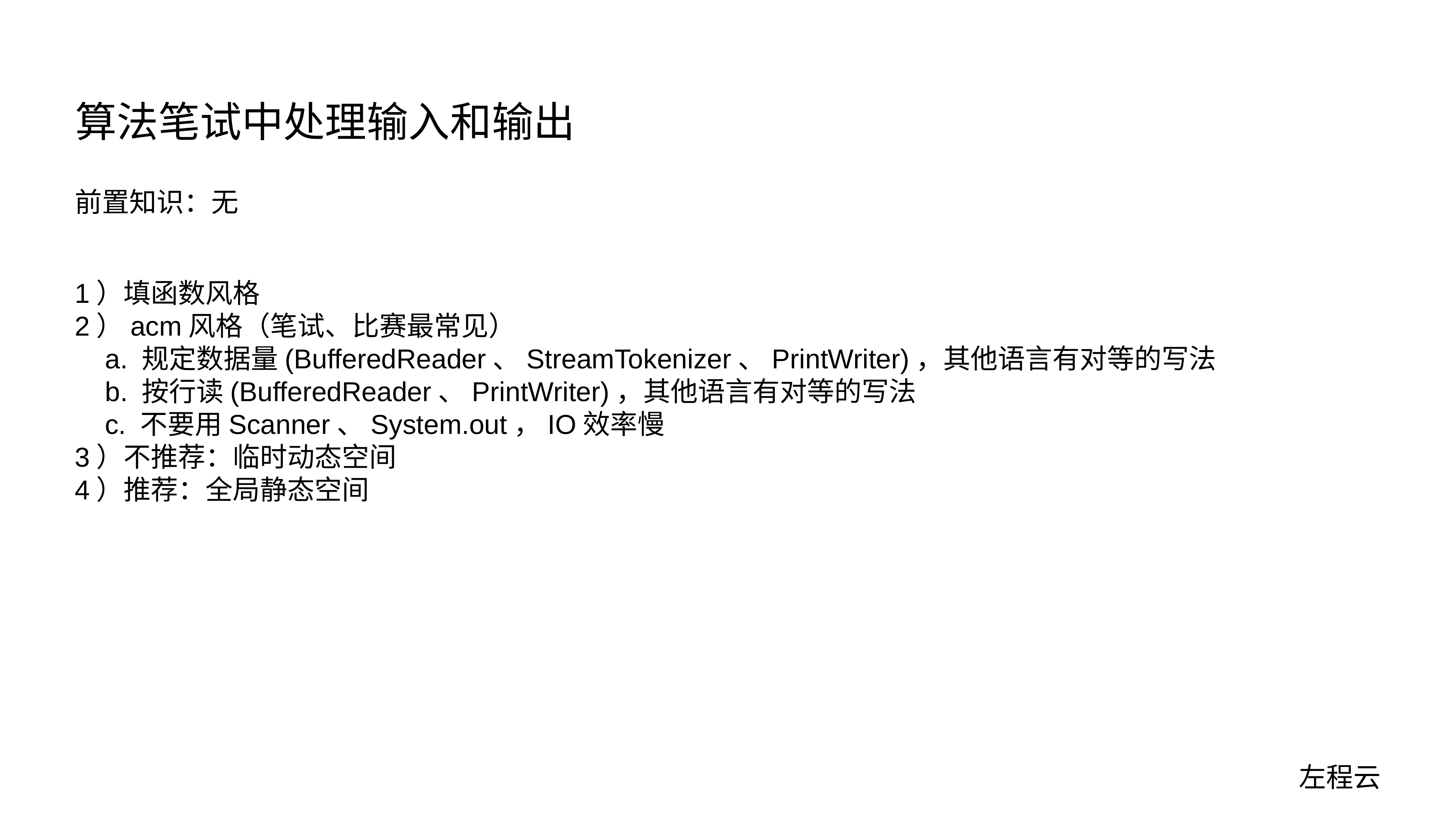

# 算法笔试中处理输入和输出
前置知识：无
1）填函数风格
2）acm风格（笔试、比赛最常见）
    a. 规定数据量(BufferedReader、StreamTokenizer、PrintWriter)，其他语言有对等的写法
    b. 按行读(BufferedReader、PrintWriter)，其他语言有对等的写法
    c. 不要用Scanner、System.out，IO效率慢
3）不推荐：临时动态空间
4）推荐：全局静态空间
左程云